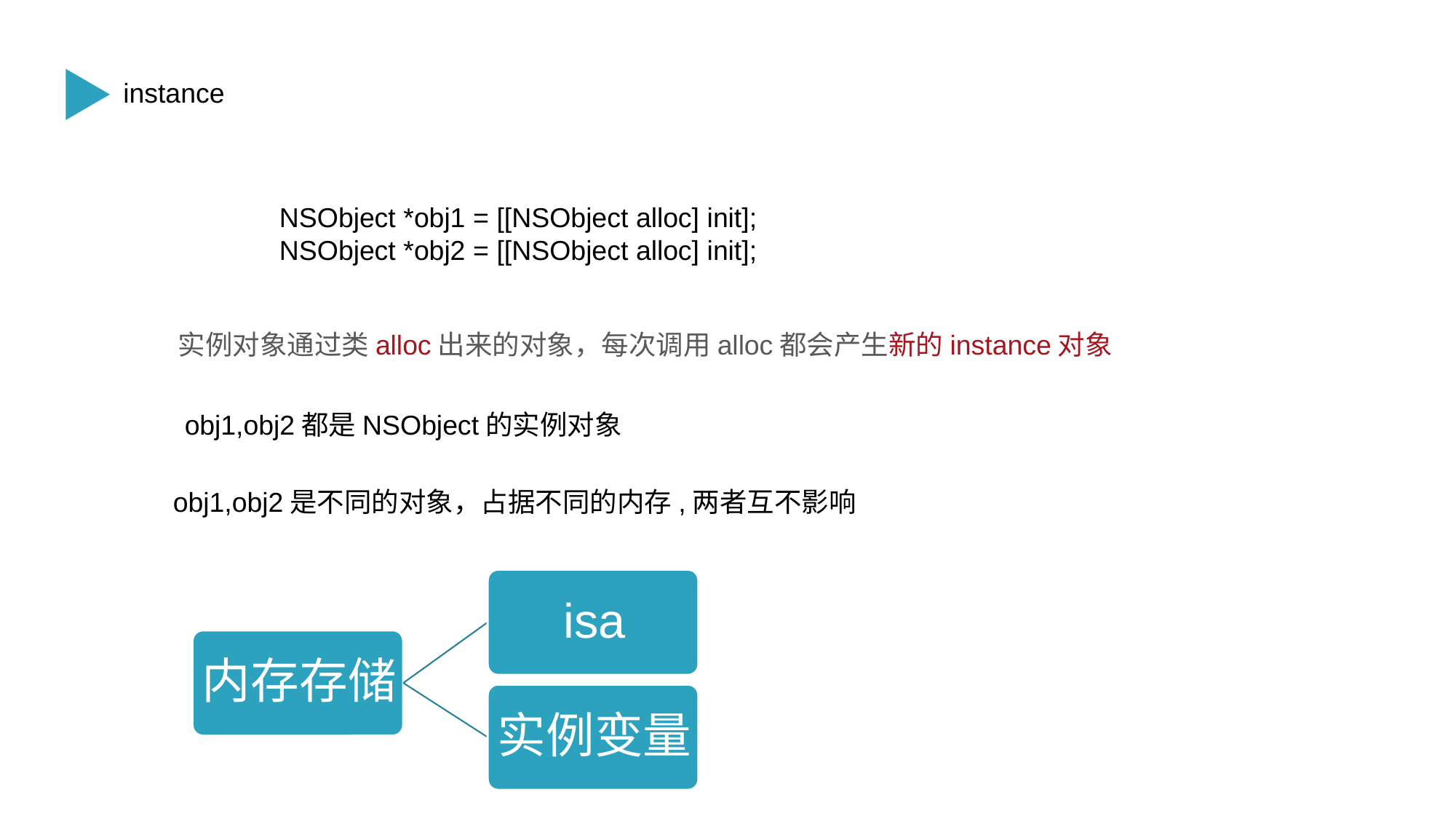

instance

 NSObject *obj1 = [[NSObject alloc] init];
 NSObject *obj2 = [[NSObject alloc] init];
实例对象通过类alloc出来的对象，每次调用alloc都会产生新的instance对象

obj1,obj2都是NSObject的实例对象
obj1,obj2是不同的对象，占据不同的内存,两者互不影响
内存存储

isa

实例变量